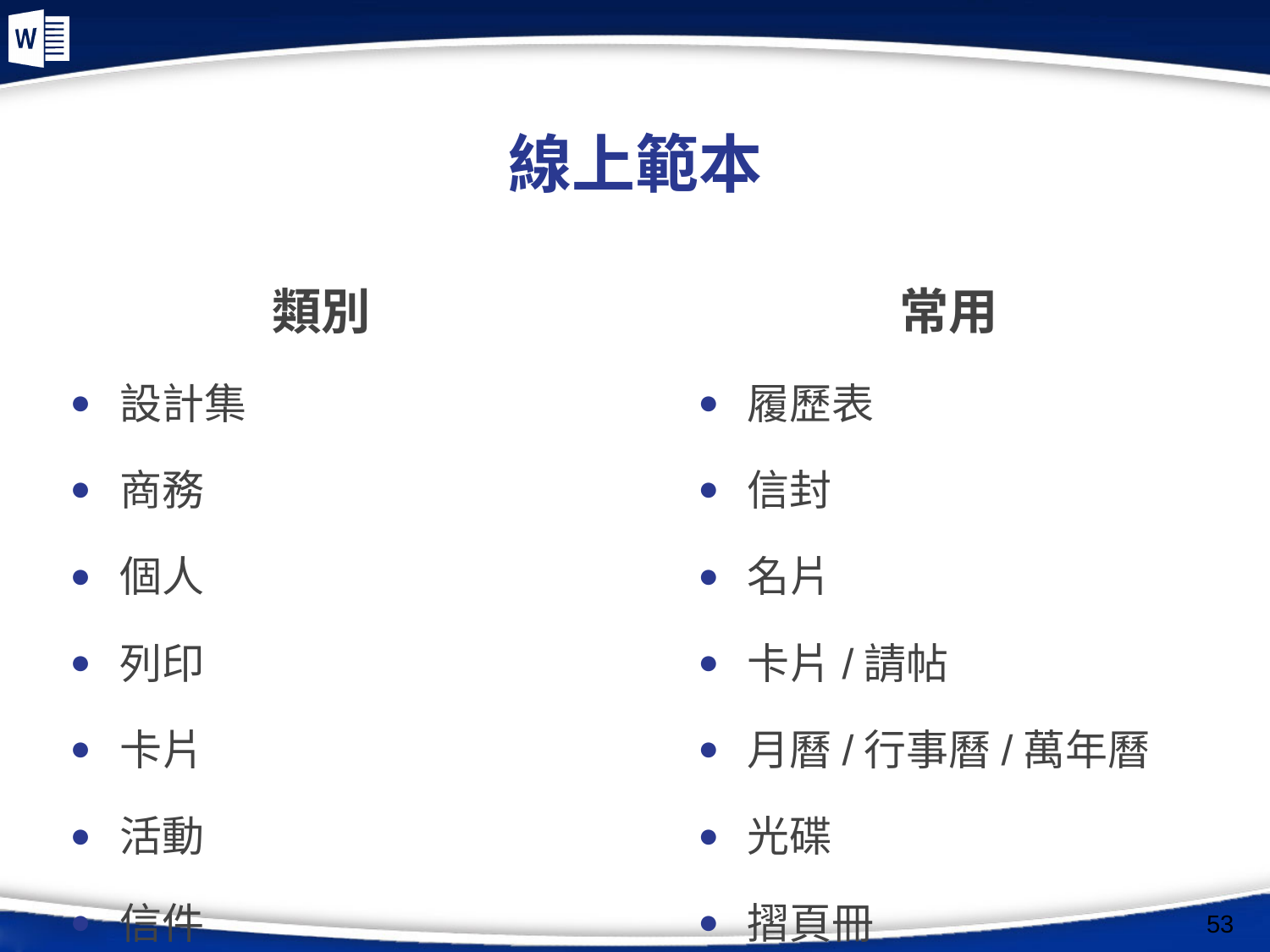

# 線上範本
類別
常用
設計集
商務
個人
列印
卡片
活動
信件
基本
履歷表
信封
名片
卡片/請帖
月曆/行事曆/萬年曆
光碟
摺頁冊
53